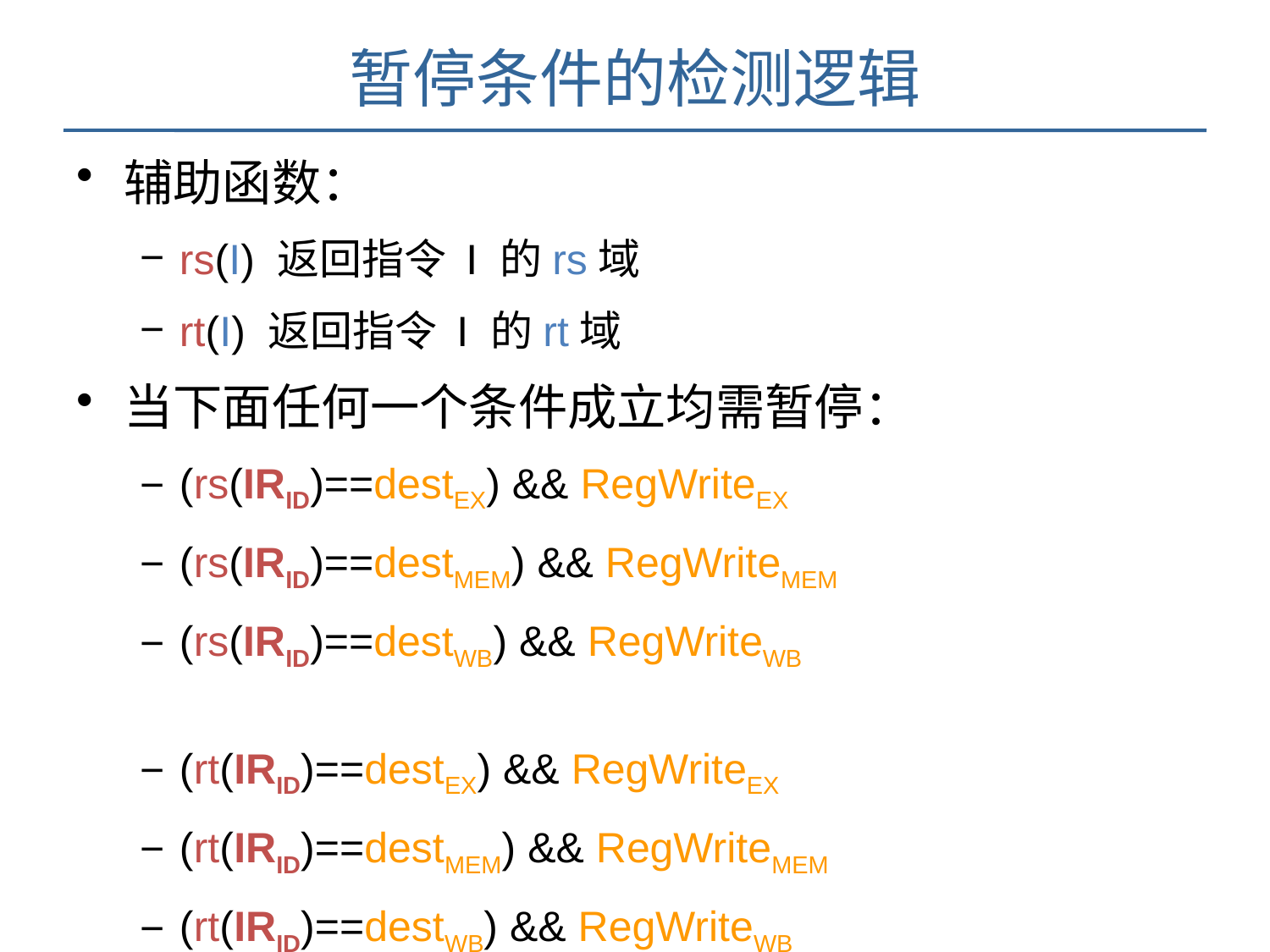

# 暂停条件的检测逻辑
辅助函数：
rs(I) 返回指令 I 的rs域
rt(I) 返回指令 I 的rt域
当下面任何一个条件成立均需暂停：
(rs(IRID)==destEX) && RegWriteEX
(rs(IRID)==destMEM) && RegWriteMEM
(rs(IRID)==destWB) && RegWriteWB

(rt(IRID)==destEX) && RegWriteEX
(rt(IRID)==destMEM) && RegWriteMEM
(rt(IRID)==destWB) && RegWriteWB